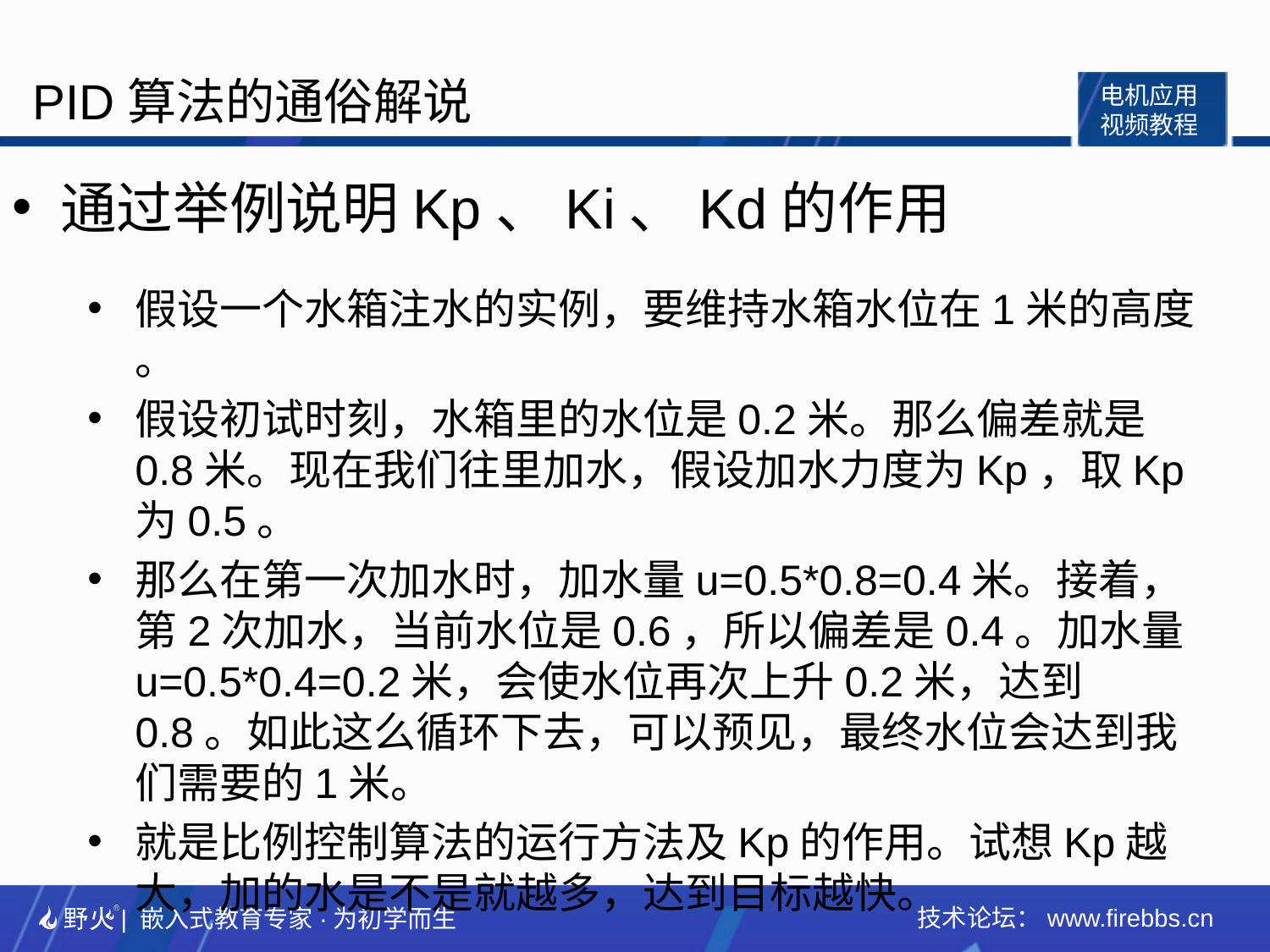

通过举例说明Kp、Ki、Kd的作用
假设一个水箱注水的实例，要维持水箱水位在1米的高度 。
假设初试时刻，水箱里的水位是0.2米。那么偏差就是0.8米。现在我们往里加水，假设加水力度为Kp，取Kp为0.5。
那么在第一次加水时，加水量u=0.5*0.8=0.4米。接着，第2次加水，当前水位是0.6，所以偏差是0.4。加水量u=0.5*0.4=0.2米，会使水位再次上升0.2米，达到0.8。如此这么循环下去，可以预见，最终水位会达到我们需要的1米。
就是比例控制算法的运行方法及Kp的作用。试想Kp越大，加的水是不是就越多，达到目标越快。